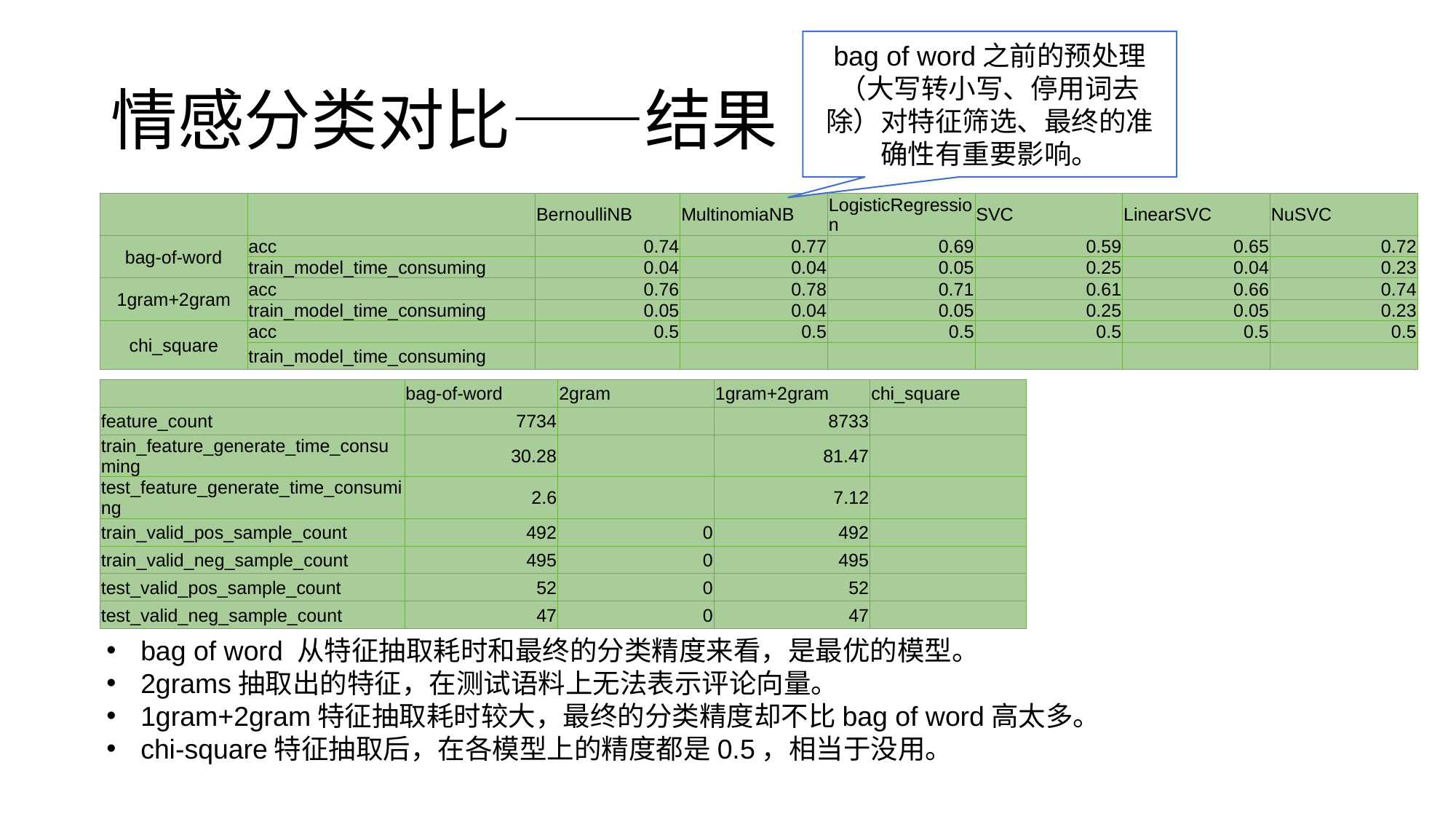

bag of word之前的预处理
（大写转小写、停用词去除）对特征筛选、最终的准确性有重要影响。
# 情感分类对比——结果
|  |  | BernoulliNB | MultinomiaNB | LogisticRegression | SVC | LinearSVC | NuSVC |
| --- | --- | --- | --- | --- | --- | --- | --- |
| bag-of-word | acc | 0.74 | 0.77 | 0.69 | 0.59 | 0.65 | 0.72 |
|  | train\_model\_time\_consuming | 0.04 | 0.04 | 0.05 | 0.25 | 0.04 | 0.23 |
| 1gram+2gram | acc | 0.76 | 0.78 | 0.71 | 0.61 | 0.66 | 0.74 |
|  | train\_model\_time\_consuming | 0.05 | 0.04 | 0.05 | 0.25 | 0.05 | 0.23 |
| chi\_square | acc | 0.5 | 0.5 | 0.5 | 0.5 | 0.5 | 0.5 |
|  | train\_model\_time\_consuming |  |  |  |  |  |  |
|  | bag-of-word | 2gram | 1gram+2gram | chi\_square |
| --- | --- | --- | --- | --- |
| feature\_count | 7734 |  | 8733 |  |
| train\_feature\_generate\_time\_consuming | 30.28 |  | 81.47 |  |
| test\_feature\_generate\_time\_consuming | 2.6 |  | 7.12 |  |
| train\_valid\_pos\_sample\_count | 492 | 0 | 492 |  |
| train\_valid\_neg\_sample\_count | 495 | 0 | 495 |  |
| test\_valid\_pos\_sample\_count | 52 | 0 | 52 |  |
| test\_valid\_neg\_sample\_count | 47 | 0 | 47 |  |
bag of word 从特征抽取耗时和最终的分类精度来看，是最优的模型。
2grams抽取出的特征，在测试语料上无法表示评论向量。
1gram+2gram特征抽取耗时较大，最终的分类精度却不比bag of word高太多。
chi-square特征抽取后，在各模型上的精度都是0.5，相当于没用。